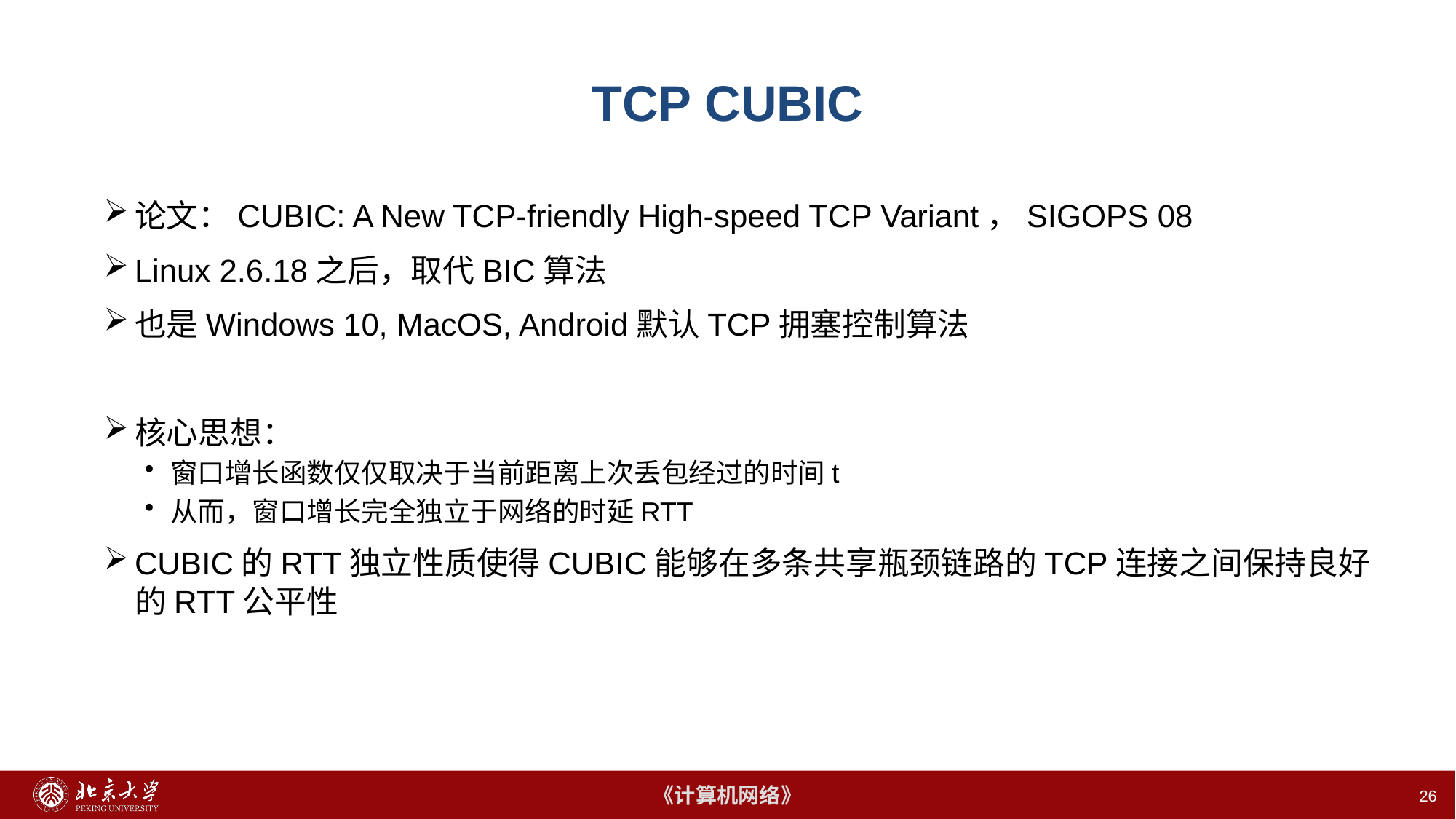

# TCP CUBIC
论文：CUBIC: A New TCP-friendly High-speed TCP Variant，SIGOPS 08
Linux 2.6.18之后，取代BIC算法
也是Windows 10, MacOS, Android默认TCP拥塞控制算法

核心思想：
窗口增长函数仅仅取决于当前距离上次丢包经过的时间t
从而，窗口增长完全独立于网络的时延RTT
CUBIC的RTT独立性质使得CUBIC能够在多条共享瓶颈链路的TCP连接之间保持良好的RTT公平性

26